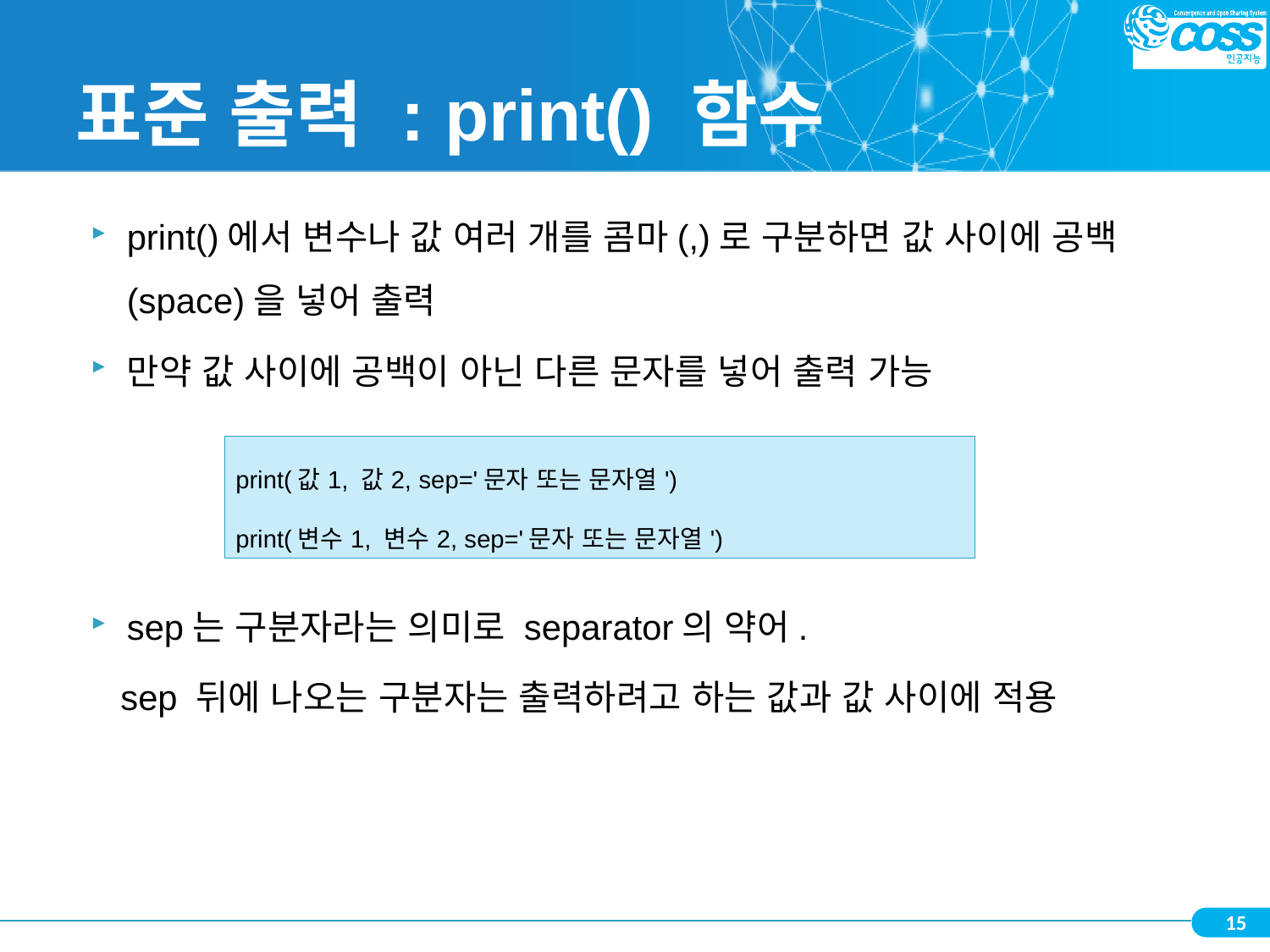

# 표준 출력 : print() 함수
print()에서 변수나 값 여러 개를 콤마(,)로 구분하면 값 사이에 공백(space)을 넣어 출력
만약 값 사이에 공백이 아닌 다른 문자를 넣어 출력 가능

sep는 구분자라는 의미로 separator의 약어.
   sep 뒤에 나오는 구분자는 출력하려고 하는 값과 값 사이에 적용
| print(값1, 값2, sep='문자 또는 문자열') print(변수1, 변수2, sep='문자 또는 문자열') |
| --- |